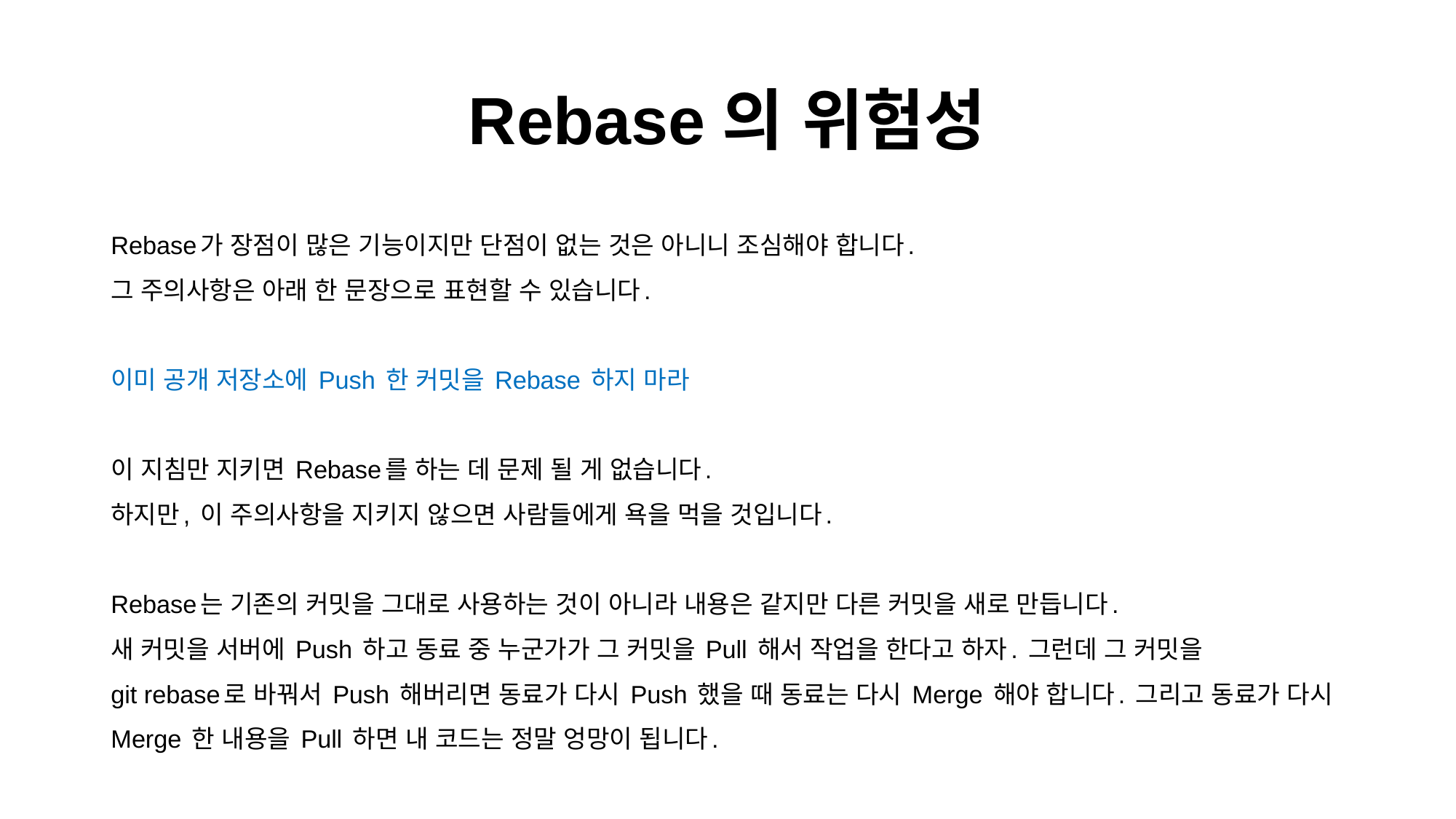

# Rebase의 위험성
Rebase가 장점이 많은 기능이지만 단점이 없는 것은 아니니 조심해야 합니다.
그 주의사항은 아래 한 문장으로 표현할 수 있습니다.

이미 공개 저장소에 Push 한 커밋을 Rebase 하지 마라

이 지침만 지키면 Rebase를 하는 데 문제 될 게 없습니다.
하지만, 이 주의사항을 지키지 않으면 사람들에게 욕을 먹을 것입니다.

Rebase는 기존의 커밋을 그대로 사용하는 것이 아니라 내용은 같지만 다른 커밋을 새로 만듭니다.
새 커밋을 서버에 Push 하고 동료 중 누군가가 그 커밋을 Pull 해서 작업을 한다고 하자. 그런데 그 커밋을
git rebase로 바꿔서 Push 해버리면 동료가 다시 Push 했을 때 동료는 다시 Merge 해야 합니다. 그리고 동료가 다시
Merge 한 내용을 Pull 하면 내 코드는 정말 엉망이 됩니다.